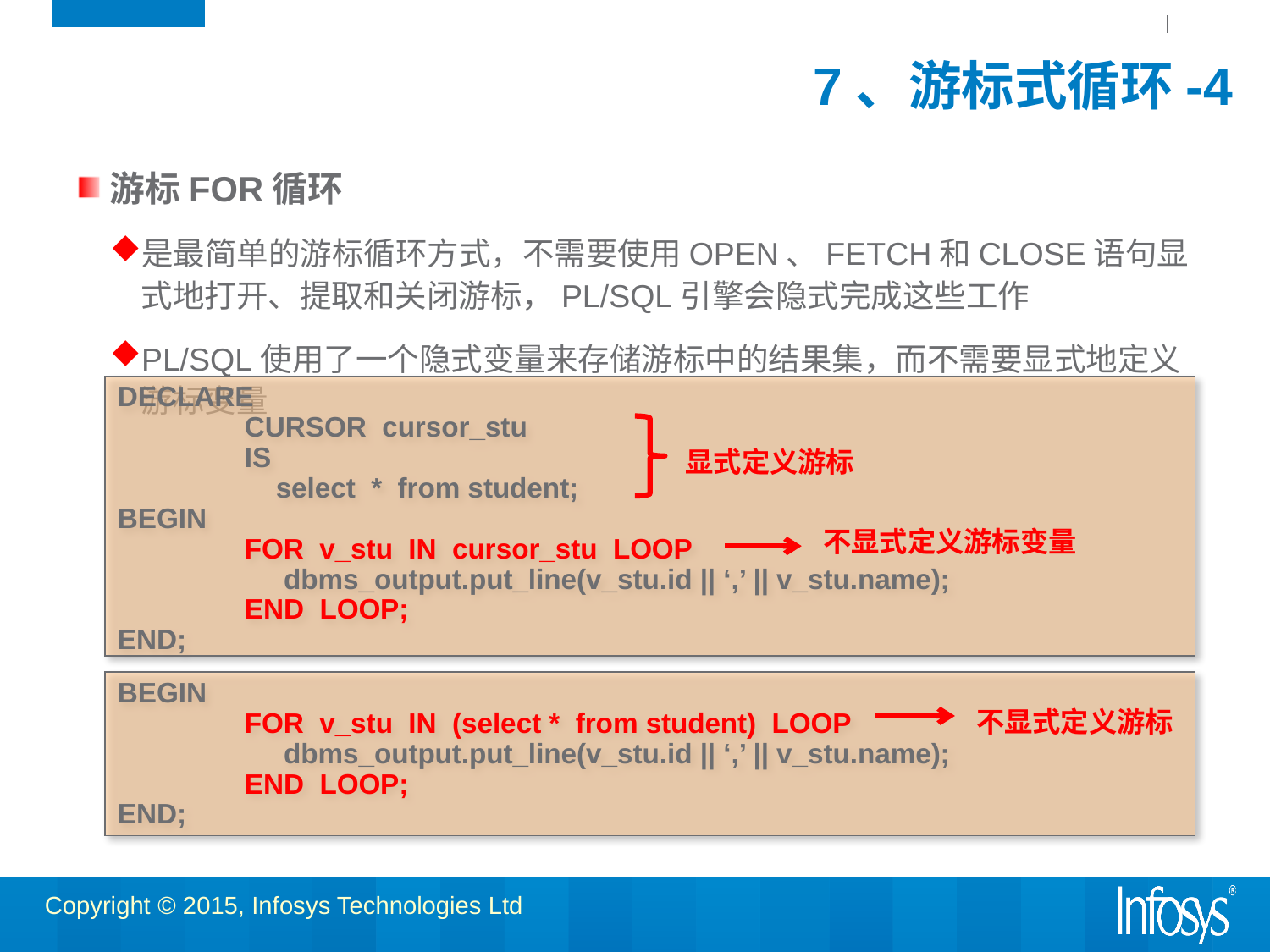

# 7、游标式循环-4
游标FOR循环
是最简单的游标循环方式，不需要使用OPEN、FETCH和CLOSE语句显式地打开、提取和关闭游标，PL/SQL引擎会隐式完成这些工作
PL/SQL使用了一个隐式变量来存储游标中的结果集，而不需要显式地定义游标变量
DECLARE
	CURSOR  cursor_stu
	IS
    select  *  from student;
BEGIN
	FOR  v_stu  IN  cursor_stu  LOOP
	     dbms_output.put_line(v_stu.id || ‘,’ || v_stu.name);
	END  LOOP;
END;

显式定义游标
不显式定义游标变量
BEGIN
	FOR  v_stu  IN  (select *  from student)  LOOP
	     dbms_output.put_line(v_stu.id || ‘,’ || v_stu.name);
	END  LOOP;
END;
不显式定义游标